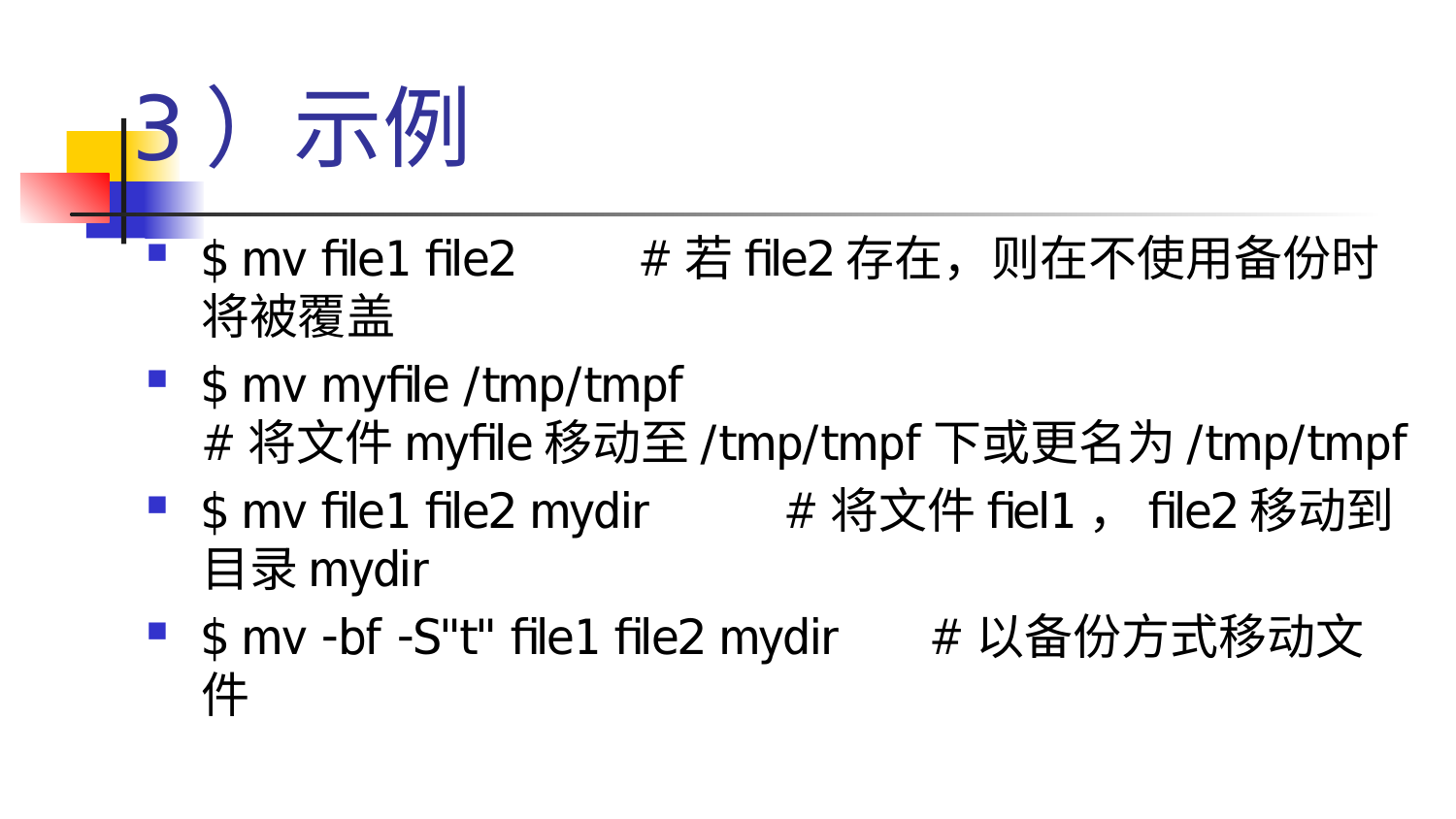

# 3）示例
$ mv file1 file2 	#若file2存在，则在不使用备份时将被覆盖
$ mv myfile /tmp/tmpf 	#将文件myfile移动至/tmp/tmpf下或更名为/tmp/tmpf
$ mv file1 file2 mydir 	#将文件fiel1，file2移动到目录mydir
$ mv -bf -S"t" file1 file2 mydir 	#以备份方式移动文件